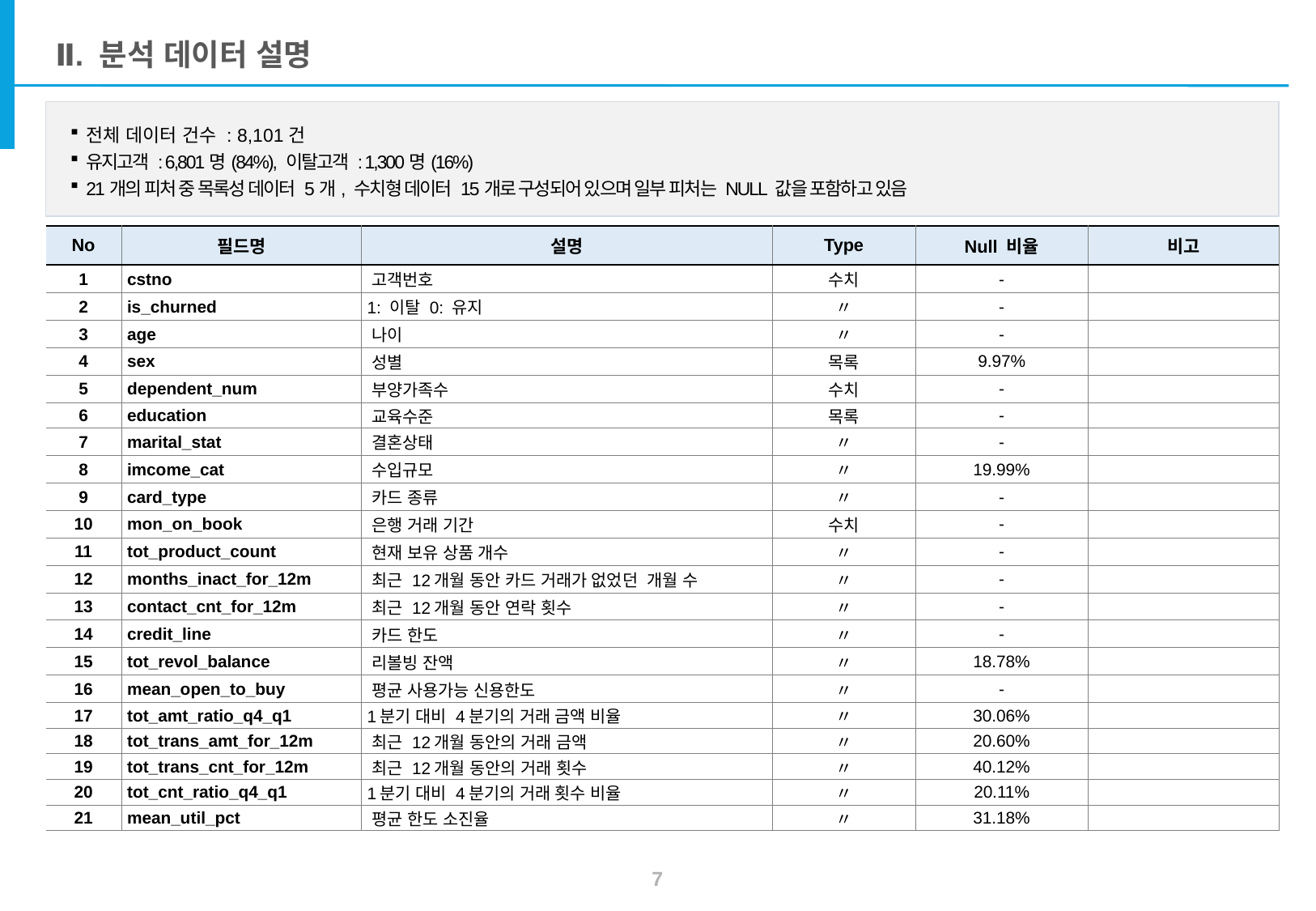

Ⅱ. 분석 데이터 설명
전체 데이터 건수 : 8,101건
유지고객 : 6,801명(84%), 이탈고객 : 1,300명(16%)
21개의 피처 중 목록성 데이터 5개, 수치형 데이터 15개로 구성되어 있으며 일부 피처는 NULL 값을 포함하고 있음
| No | 필드명 | 설명 | Type | Null 비율 | 비고 |
| --- | --- | --- | --- | --- | --- |
| 1 | cstno | 고객번호 | 수치 | - |  |
| 2 | is\_churned | 1: 이탈 0: 유지 | 〃 | - |  |
| 3 | age | 나이 | 〃 | - |  |
| 4 | sex | 성별 | 목록 | 9.97% |  |
| 5 | dependent\_num | 부양가족수 | 수치 | - |  |
| 6 | education | 교육수준 | 목록 | - |  |
| 7 | marital\_stat | 결혼상태 | 〃 | - |  |
| 8 | imcome\_cat | 수입규모 | 〃 | 19.99% |  |
| 9 | card\_type | 카드 종류 | 〃 | - |  |
| 10 | mon\_on\_book | 은행 거래 기간 | 수치 | - |  |
| 11 | tot\_product\_count | 현재 보유 상품 개수 | 〃 | - |  |
| 12 | months\_inact\_for\_12m | 최근 12개월 동안 카드 거래가 없었던 개월 수 | 〃 | - |  |
| 13 | contact\_cnt\_for\_12m | 최근 12개월 동안 연락 횟수 | 〃 | - |  |
| 14 | credit\_line | 카드 한도 | 〃 | - |  |
| 15 | tot\_revol\_balance | 리볼빙 잔액 | 〃 | 18.78% |  |
| 16 | mean\_open\_to\_buy | 평균 사용가능 신용한도 | 〃 | - |  |
| 17 | tot\_amt\_ratio\_q4\_q1 | 1분기 대비 4분기의 거래 금액 비율 | 〃 | 30.06% |  |
| 18 | tot\_trans\_amt\_for\_12m | 최근 12개월 동안의 거래 금액 | 〃 | 20.60% |  |
| 19 | tot\_trans\_cnt\_for\_12m | 최근 12개월 동안의 거래 횟수 | 〃 | 40.12% |  |
| 20 | tot\_cnt\_ratio\_q4\_q1 | 1분기 대비 4분기의 거래 횟수 비율 | 〃 | 20.11% |  |
| 21 | mean\_util\_pct | 평균 한도 소진율 | 〃 | 31.18% |  |
7